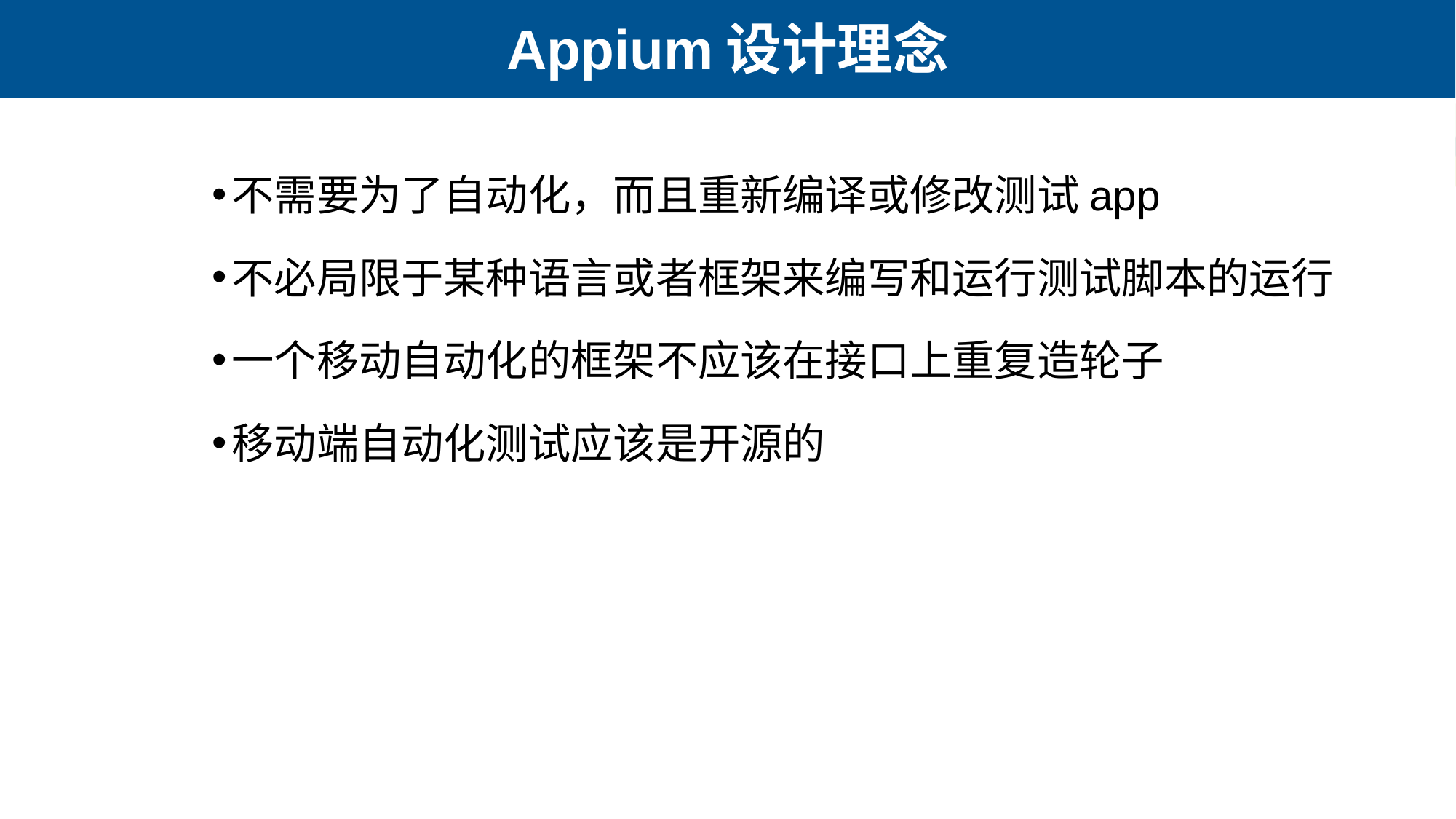

# Appium设计理念
不需要为了自动化，而且重新编译或修改测试app
不必局限于某种语言或者框架来编写和运行测试脚本的运行
一个移动自动化的框架不应该在接口上重复造轮子
移动端自动化测试应该是开源的